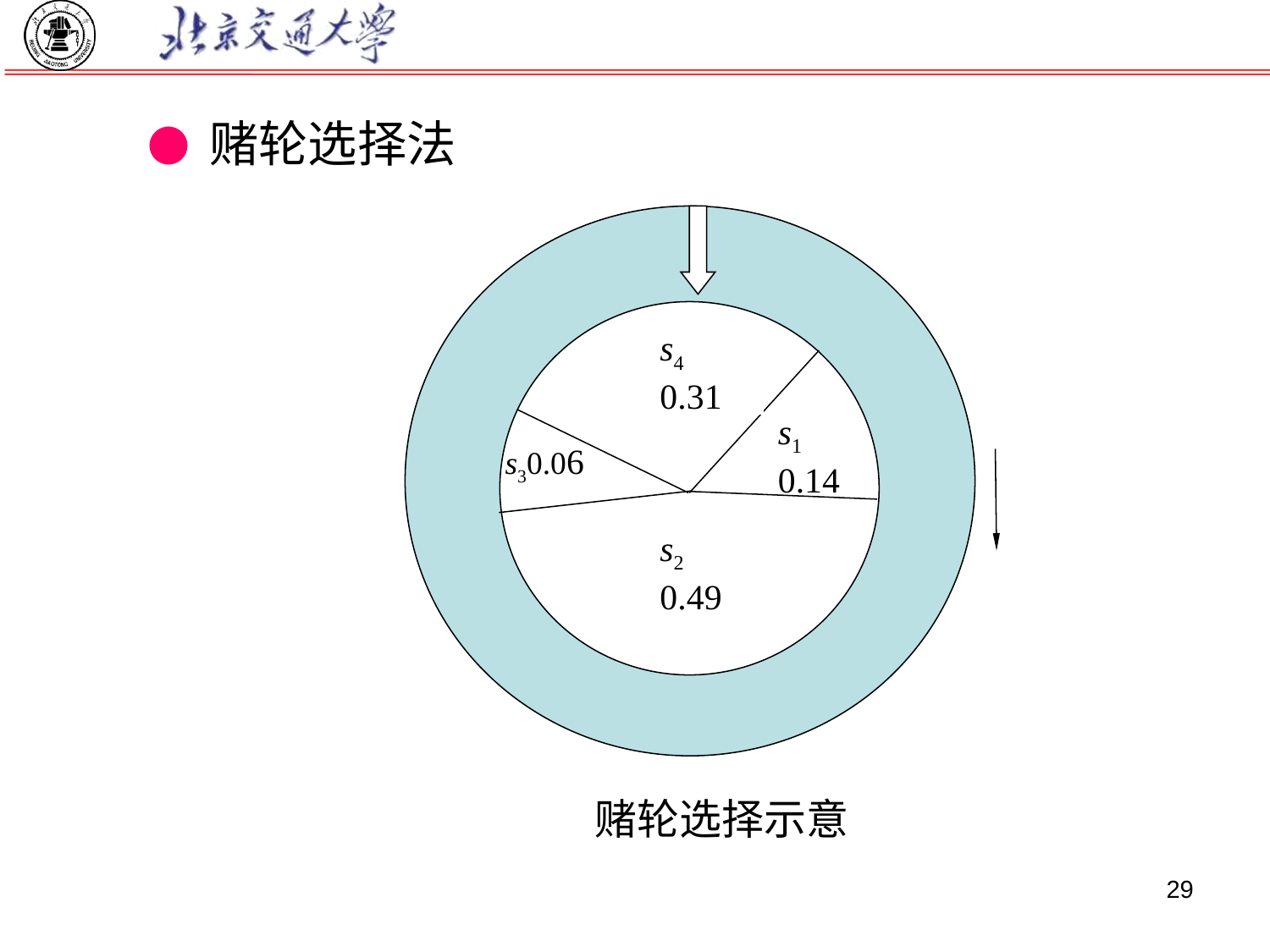

● 赌轮选择法

s4
0.31

s1
0.14
s30.06

s2
0.49
      赌轮选择示意
29